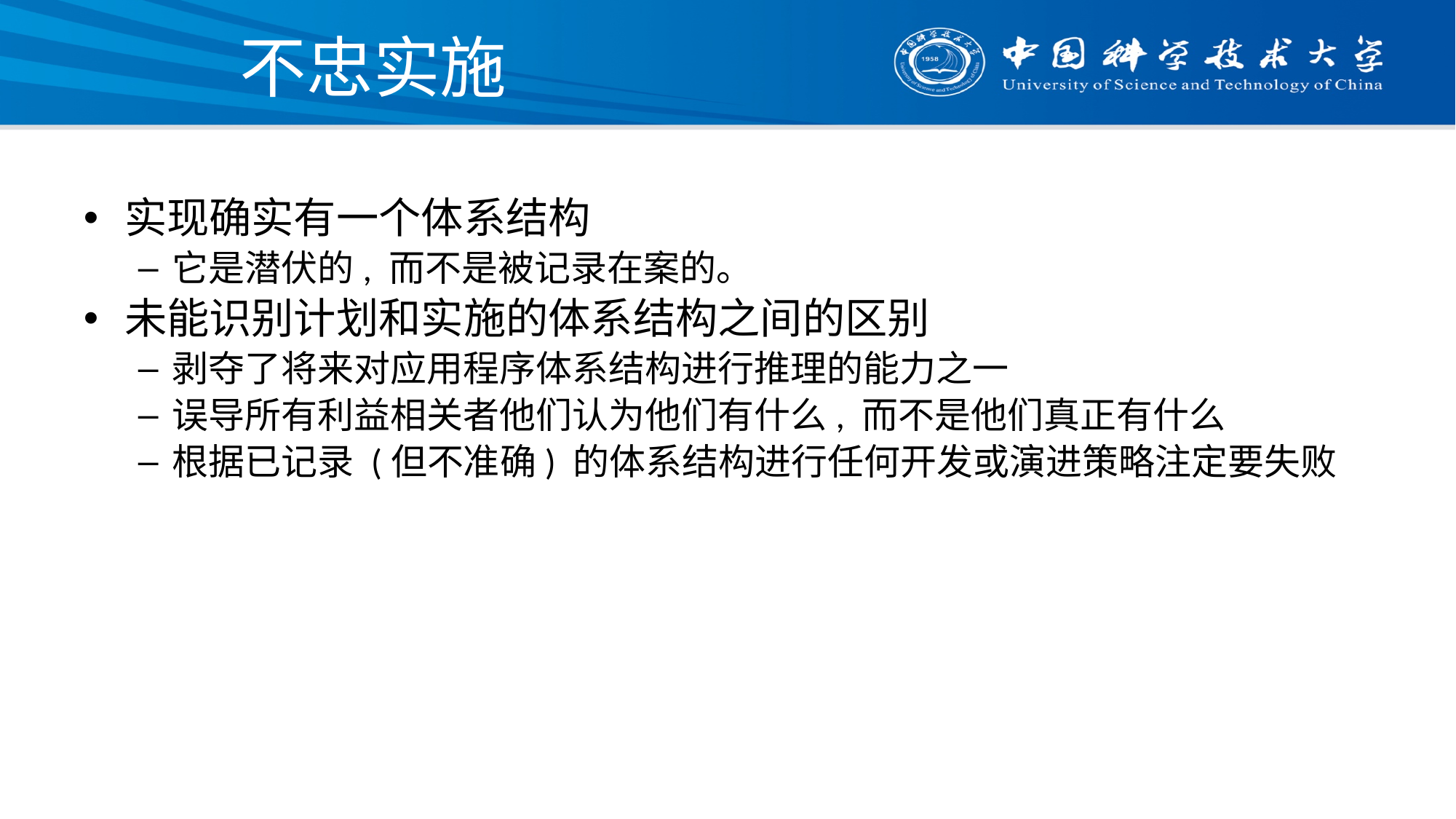

# 不忠实施
实现确实有一个体系结构
它是潜伏的, 而不是被记录在案的。
未能识别计划和实施的体系结构之间的区别
剥夺了将来对应用程序体系结构进行推理的能力之一
误导所有利益相关者他们认为他们有什么, 而不是他们真正有什么
根据已记录 (但不准确) 的体系结构进行任何开发或演进策略注定要失败